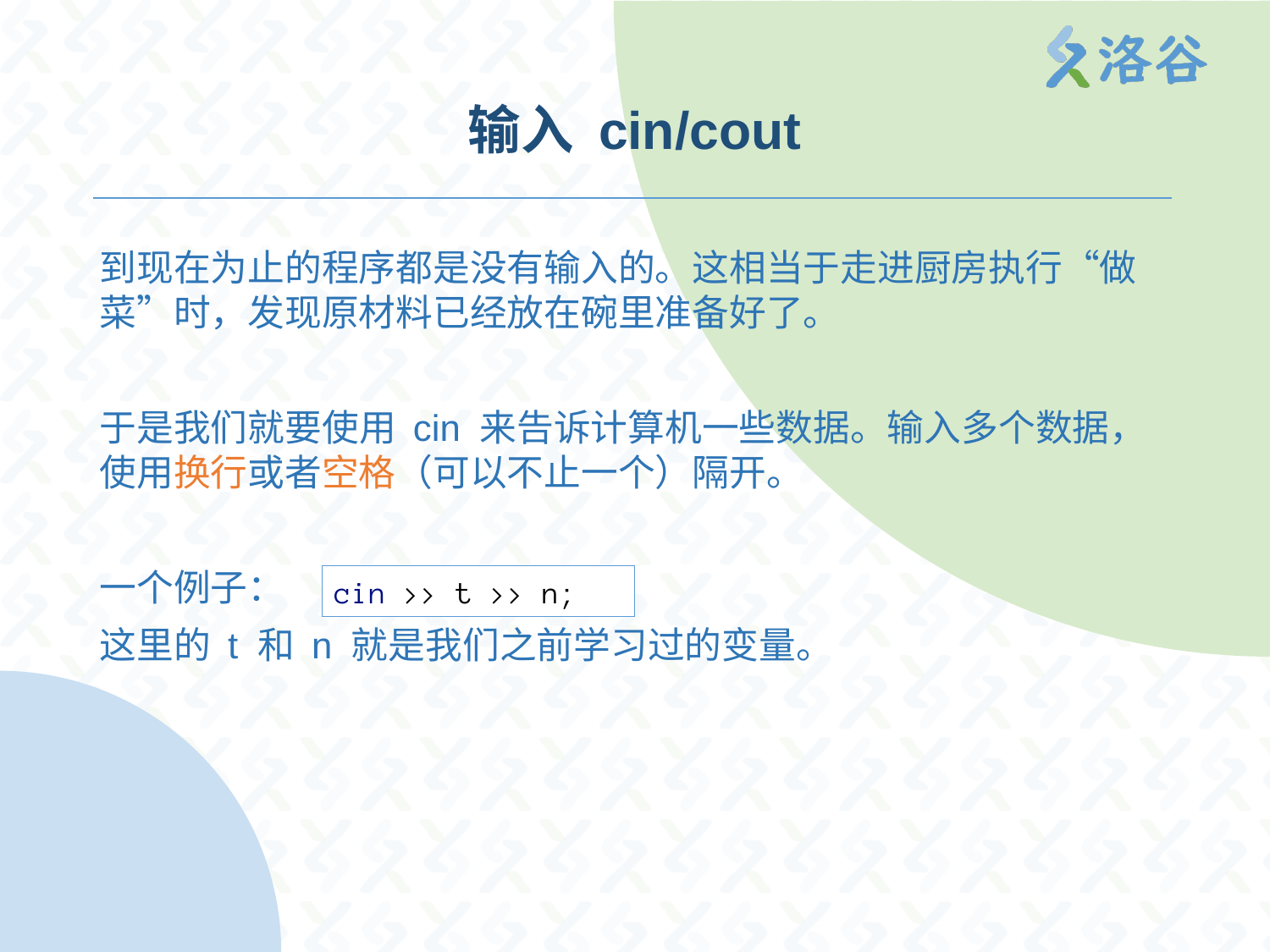

# 输入 cin/cout
到现在为止的程序都是没有输入的。这相当于走进厨房执行“做菜”时，发现原材料已经放在碗里准备好了。

于是我们就要使用 cin 来告诉计算机一些数据。输入多个数据，使用换行或者空格（可以不止一个）隔开。

一个例子：
这里的 t 和 n 就是我们之前学习过的变量。
cin >> t >> n;